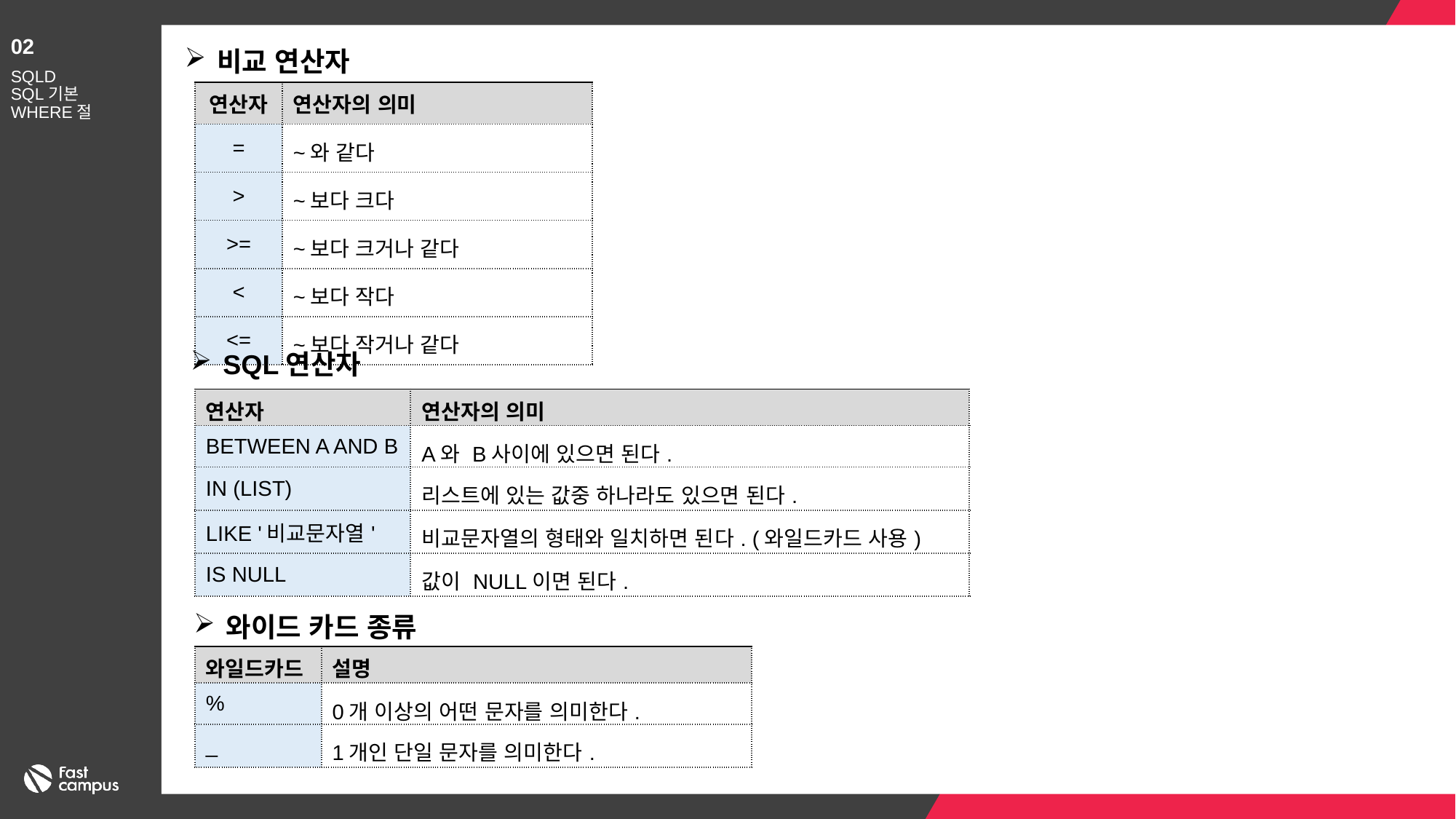

02
비교 연산자
SQLD
SQL기본
WHERE절
| 연산자 | 연산자의 의미 |
| --- | --- |
| = | ~와 같다 |
| > | ~보다 크다 |
| >= | ~보다 크거나 같다 |
| < | ~보다 작다 |
| <= | ~보다 작거나 같다 |
SQL연산자
| 연산자 | 연산자의 의미 |
| --- | --- |
| BETWEEN A AND B | A와 B사이에 있으면 된다. |
| IN (LIST) | 리스트에 있는 값중 하나라도 있으면 된다. |
| LIKE '비교문자열' | 비교문자열의 형태와 일치하면 된다. (와일드카드 사용) |
| IS NULL | 값이 NULL이면 된다. |
와이드 카드 종류
| 와일드카드 | 설명 |
| --- | --- |
| % | 0개 이상의 어떤 문자를 의미한다. |
| \_ | 1개인 단일 문자를 의미한다. |